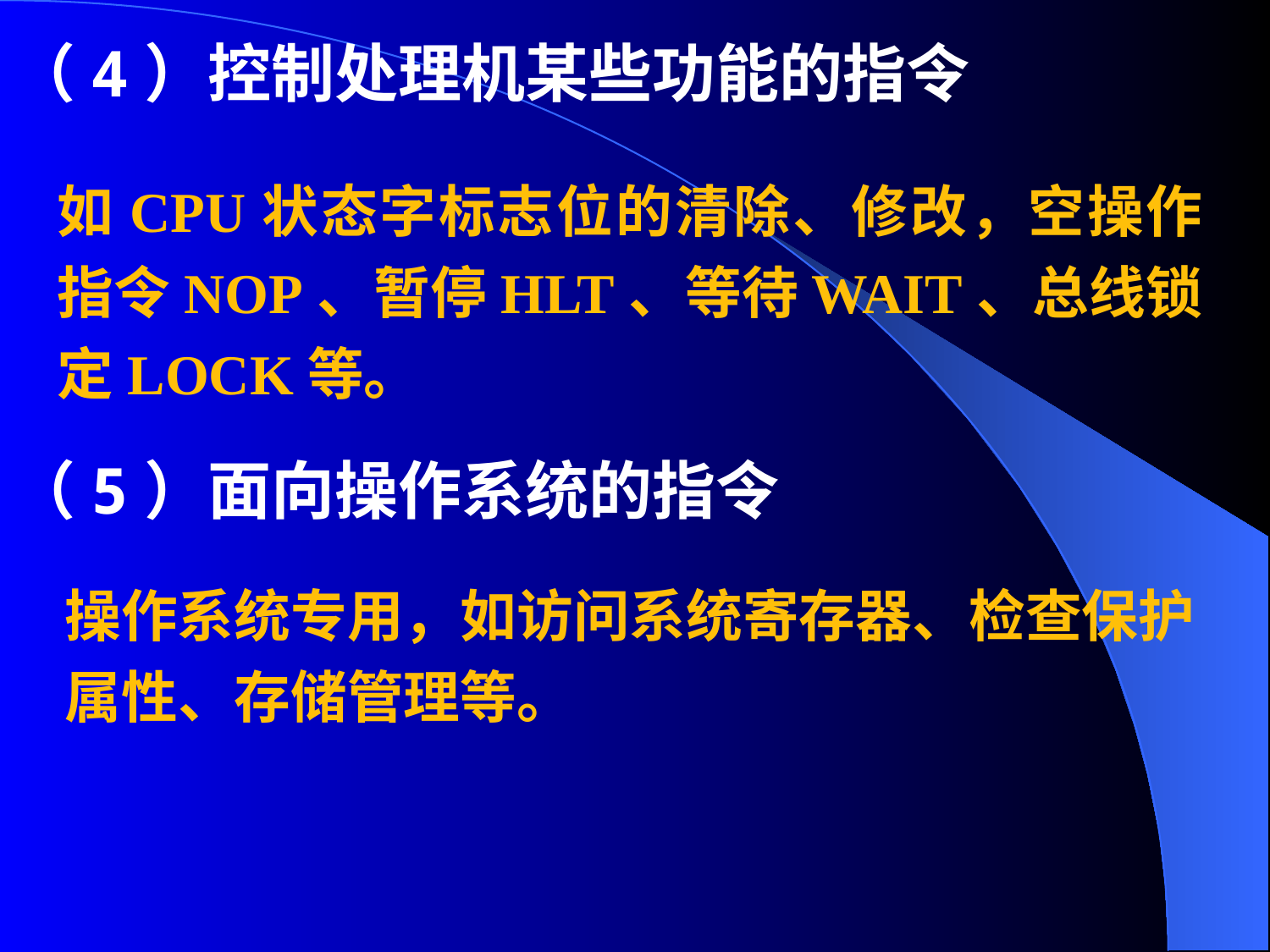

（4）控制处理机某些功能的指令
如CPU状态字标志位的清除、修改，空操作指令NOP、暂停HLT、等待WAIT、总线锁定LOCK等。
（5）面向操作系统的指令
操作系统专用，如访问系统寄存器、检查保护属性、存储管理等。